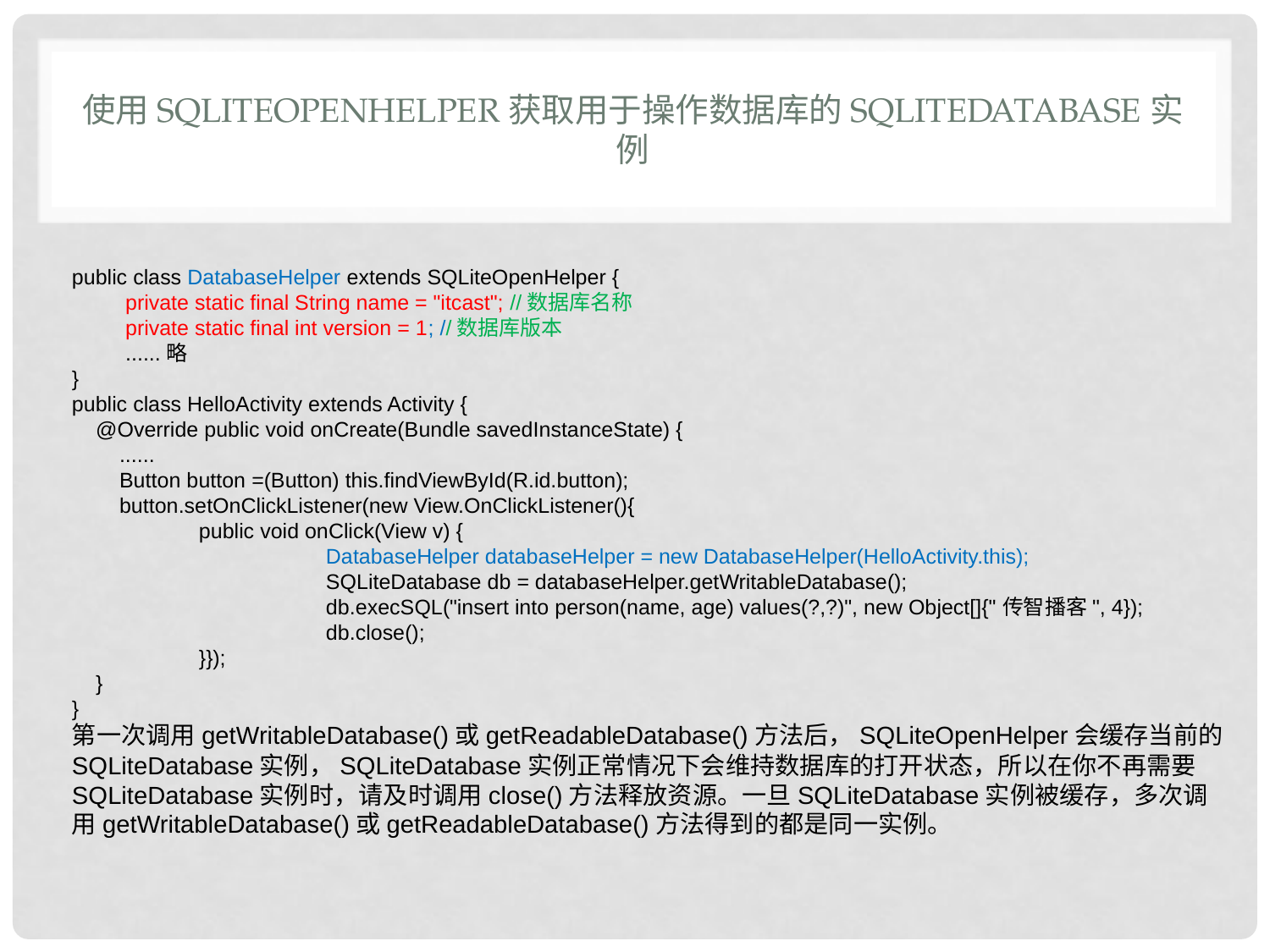

# 使用SQLiteOpenHelper获取用于操作数据库的SQLiteDatabase实例
public class DatabaseHelper extends SQLiteOpenHelper {
         private static final String name = "itcast"; //数据库名称
         private static final int version = 1; //数据库版本
         ......略
}
public class HelloActivity extends Activity {
    @Override public void onCreate(Bundle savedInstanceState) {
        ......
        Button button =(Button) this.findViewById(R.id.button);
        button.setOnClickListener(new View.OnClickListener(){
	public void onClick(View v) {
		DatabaseHelper databaseHelper = new DatabaseHelper(HelloActivity.this);
		SQLiteDatabase db = databaseHelper.getWritableDatabase();
		db.execSQL("insert into person(name, age) values(?,?)", new Object[]{"传智播客", 4});
		db.close();
	}});
    }
}
第一次调用getWritableDatabase()或getReadableDatabase()方法后，SQLiteOpenHelper会缓存当前的SQLiteDatabase实例，SQLiteDatabase实例正常情况下会维持数据库的打开状态，所以在你不再需要SQLiteDatabase实例时，请及时调用close()方法释放资源。一旦SQLiteDatabase实例被缓存，多次调用getWritableDatabase()或getReadableDatabase()方法得到的都是同一实例。